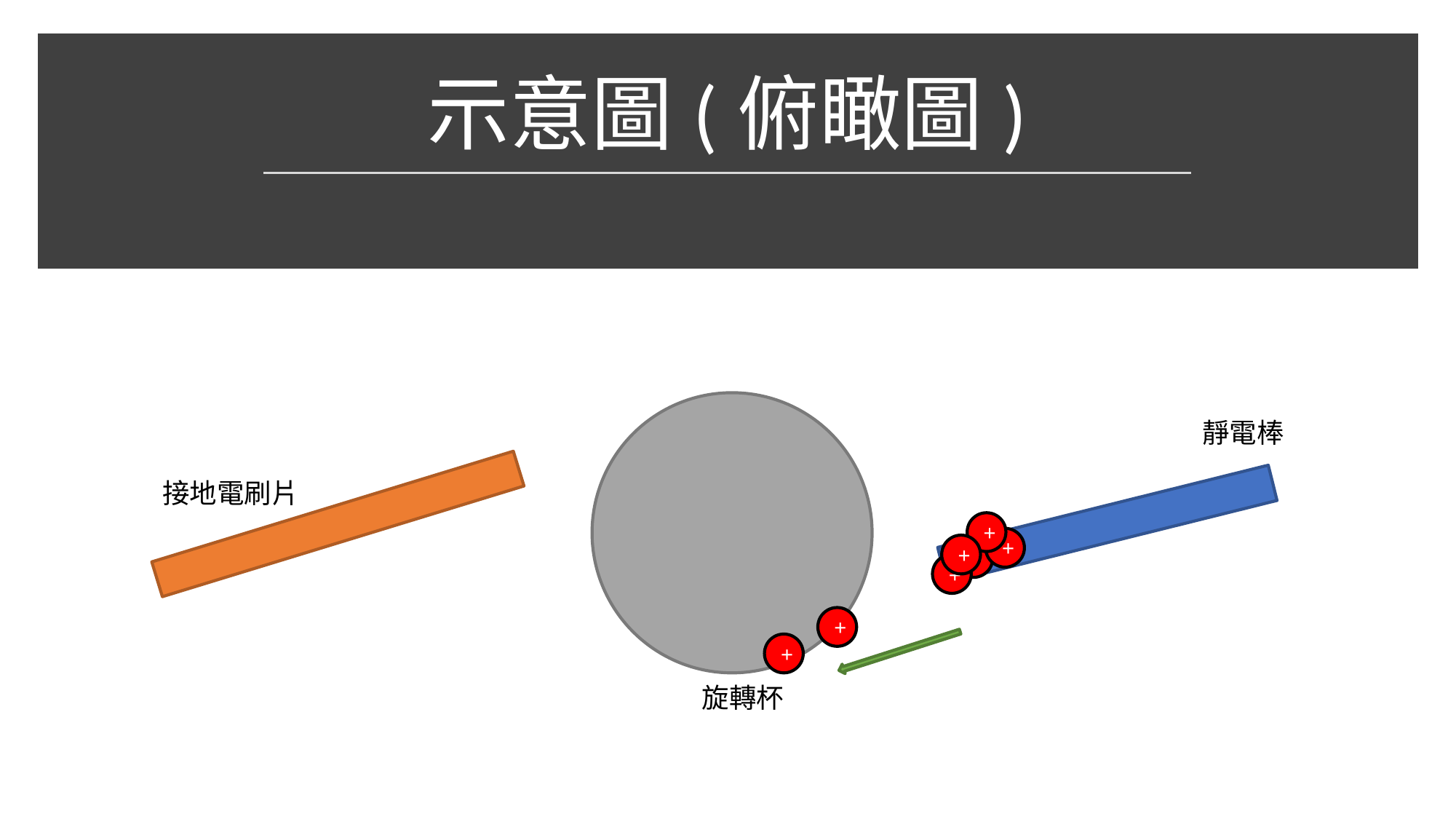

# 示意圖(俯瞰圖)

靜電棒
接地電刷片

+
+
+
+
+
+
+

旋轉杯